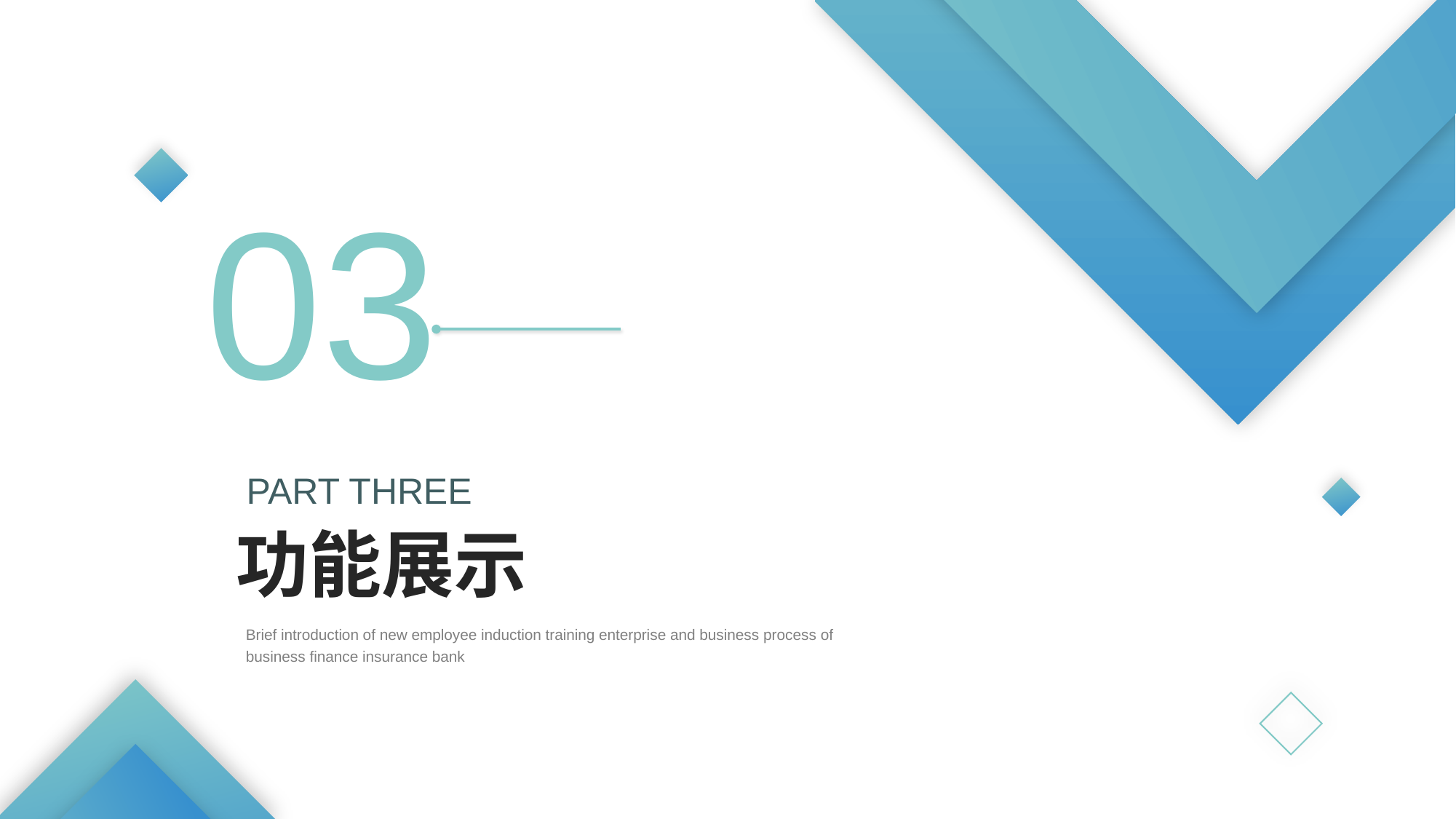

03
PART THREE
功能展示
Brief introduction of new employee induction training enterprise and business process of business finance insurance bank